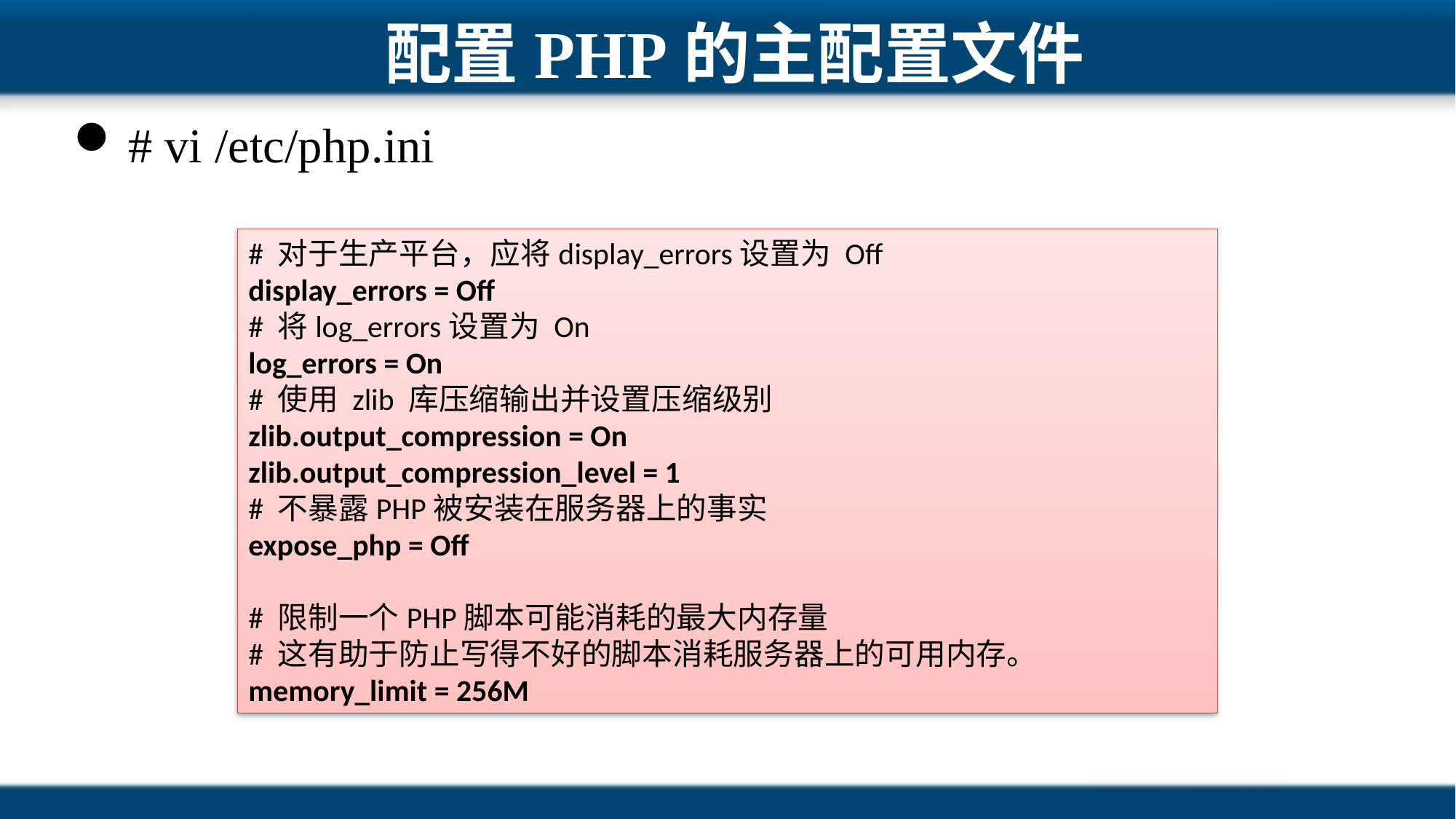

# 配置PHP的主配置文件
# vi /etc/php.ini
# 对于生产平台，应将display_errors设置为 Off
display_errors = Off
# 将log_errors设置为 On
log_errors = On
# 使用 zlib 库压缩输出并设置压缩级别
zlib.output_compression = On
zlib.output_compression_level = 1
# 不暴露PHP被安装在服务器上的事实
expose_php = Off

# 限制一个PHP脚本可能消耗的最大内存量
# 这有助于防止写得不好的脚本消耗服务器上的可用内存。
memory_limit = 256M